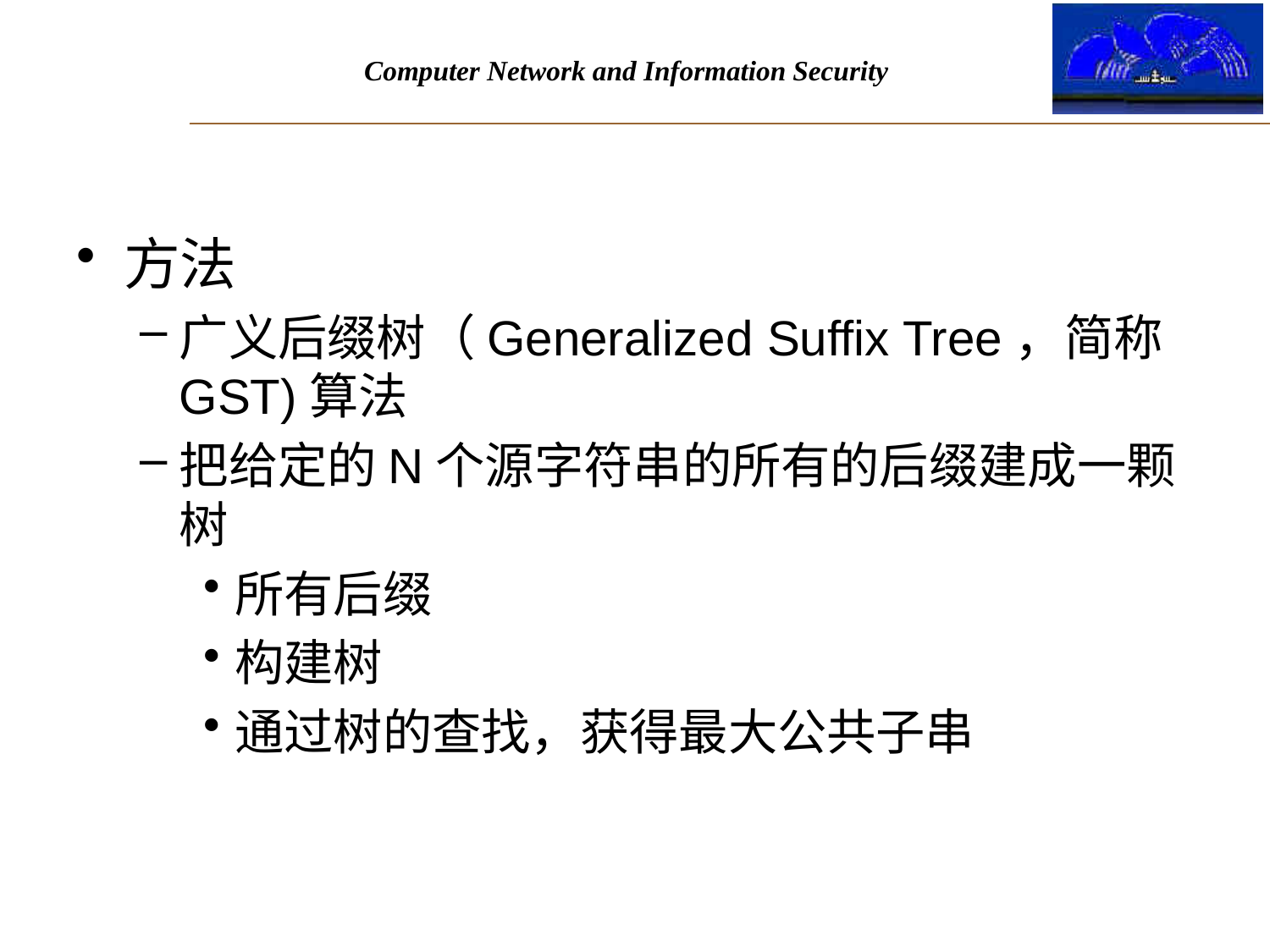

#
方法
广义后缀树（Generalized Suffix Tree，简称GST)算法
把给定的N个源字符串的所有的后缀建成一颗树
所有后缀
构建树
通过树的查找，获得最大公共子串